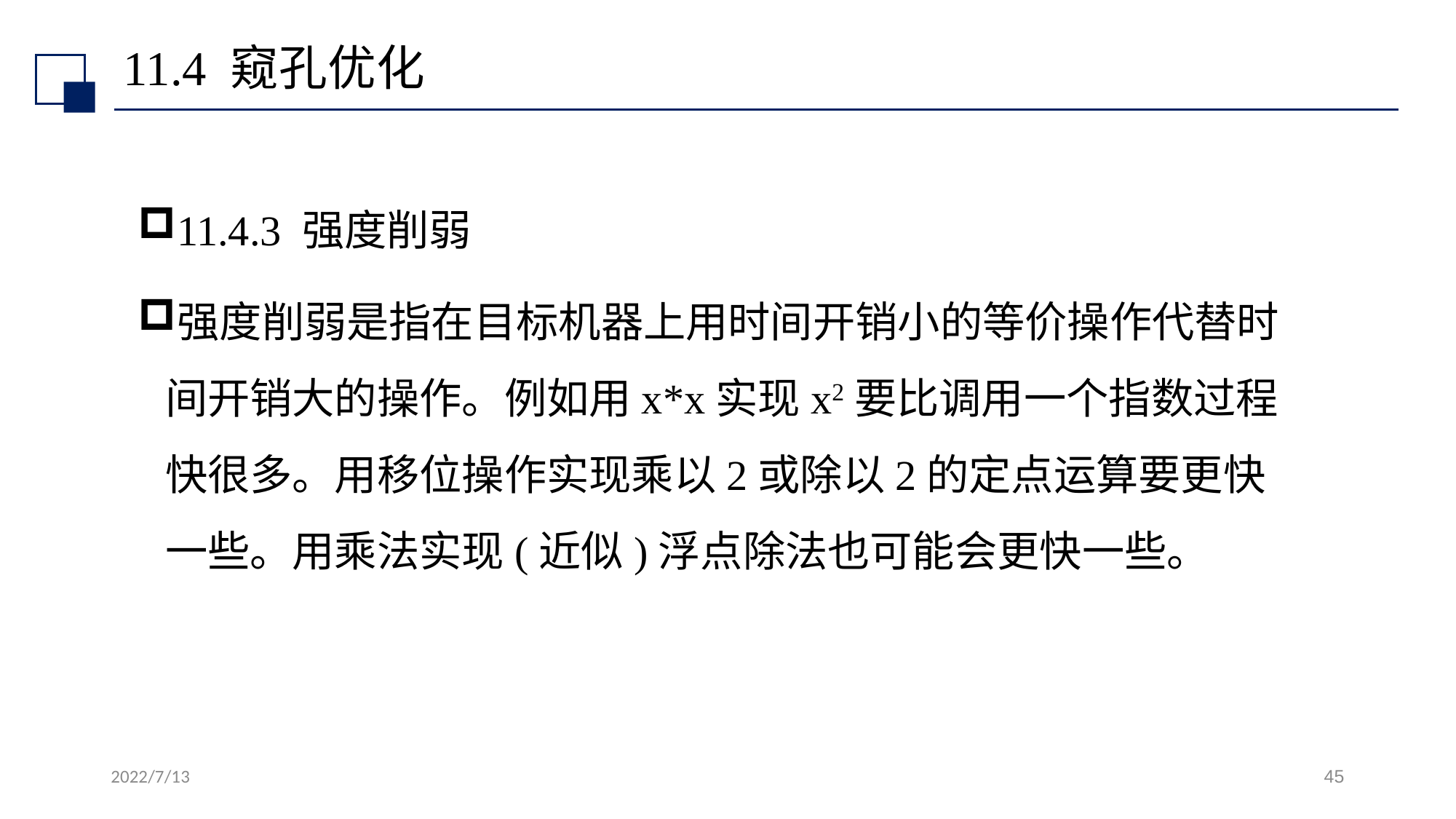

# 11.4 窥孔优化
11.4.3 强度削弱
强度削弱是指在目标机器上用时间开销小的等价操作代替时间开销大的操作。例如用x*x实现x2要比调用一个指数过程快很多。用移位操作实现乘以2或除以2的定点运算要更快一些。用乘法实现(近似)浮点除法也可能会更快一些。
2022/7/13
45